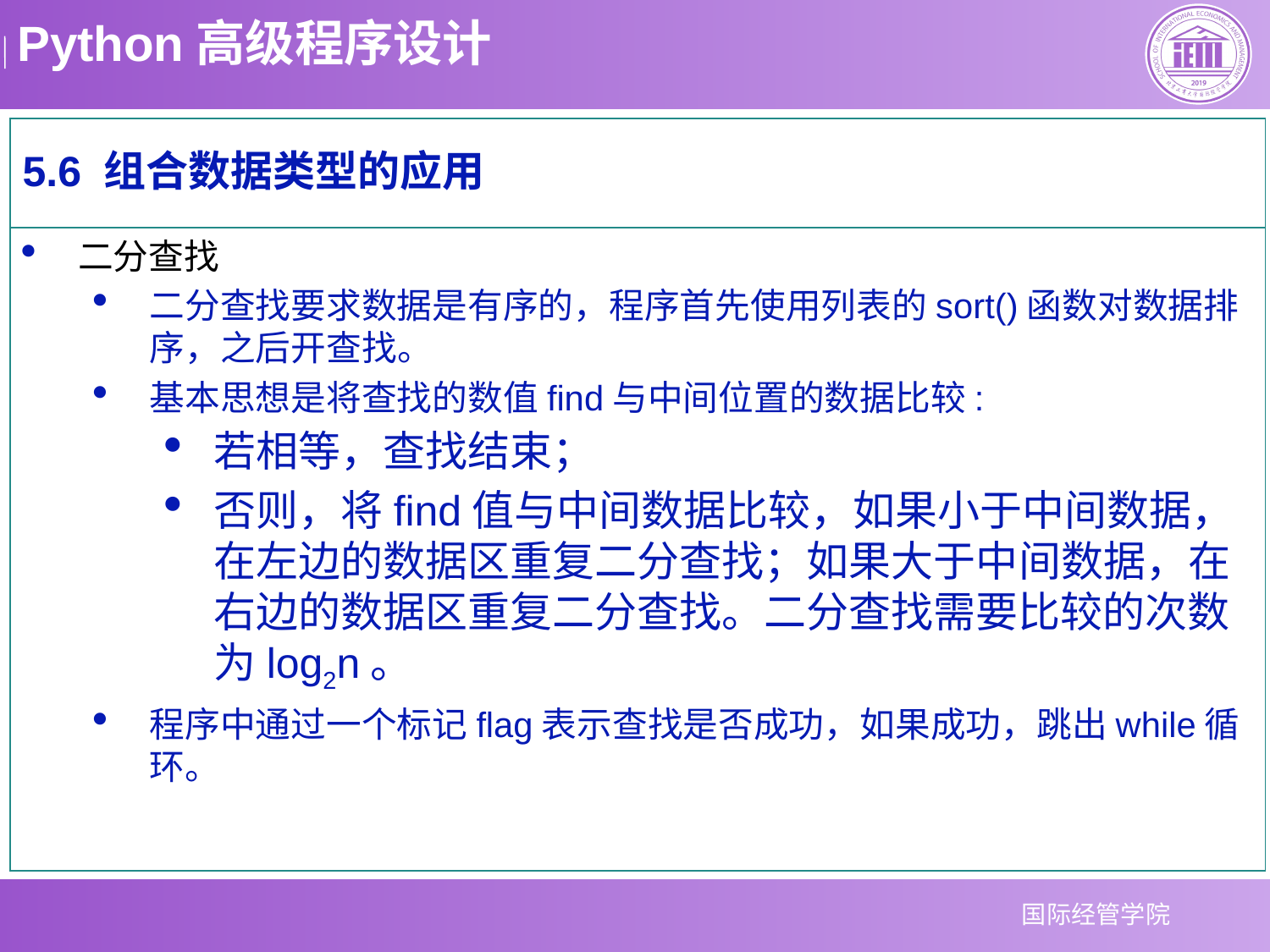

5.6 组合数据类型的应用
二分查找
二分查找要求数据是有序的，程序首先使用列表的sort()函数对数据排序，之后开查找。
基本思想是将查找的数值find与中间位置的数据比较:
若相等，查找结束；
否则，将find值与中间数据比较，如果小于中间数据，在左边的数据区重复二分查找；如果大于中间数据，在右边的数据区重复二分查找。二分查找需要比较的次数为log2n。
程序中通过一个标记flag表示查找是否成功，如果成功，跳出while循环。